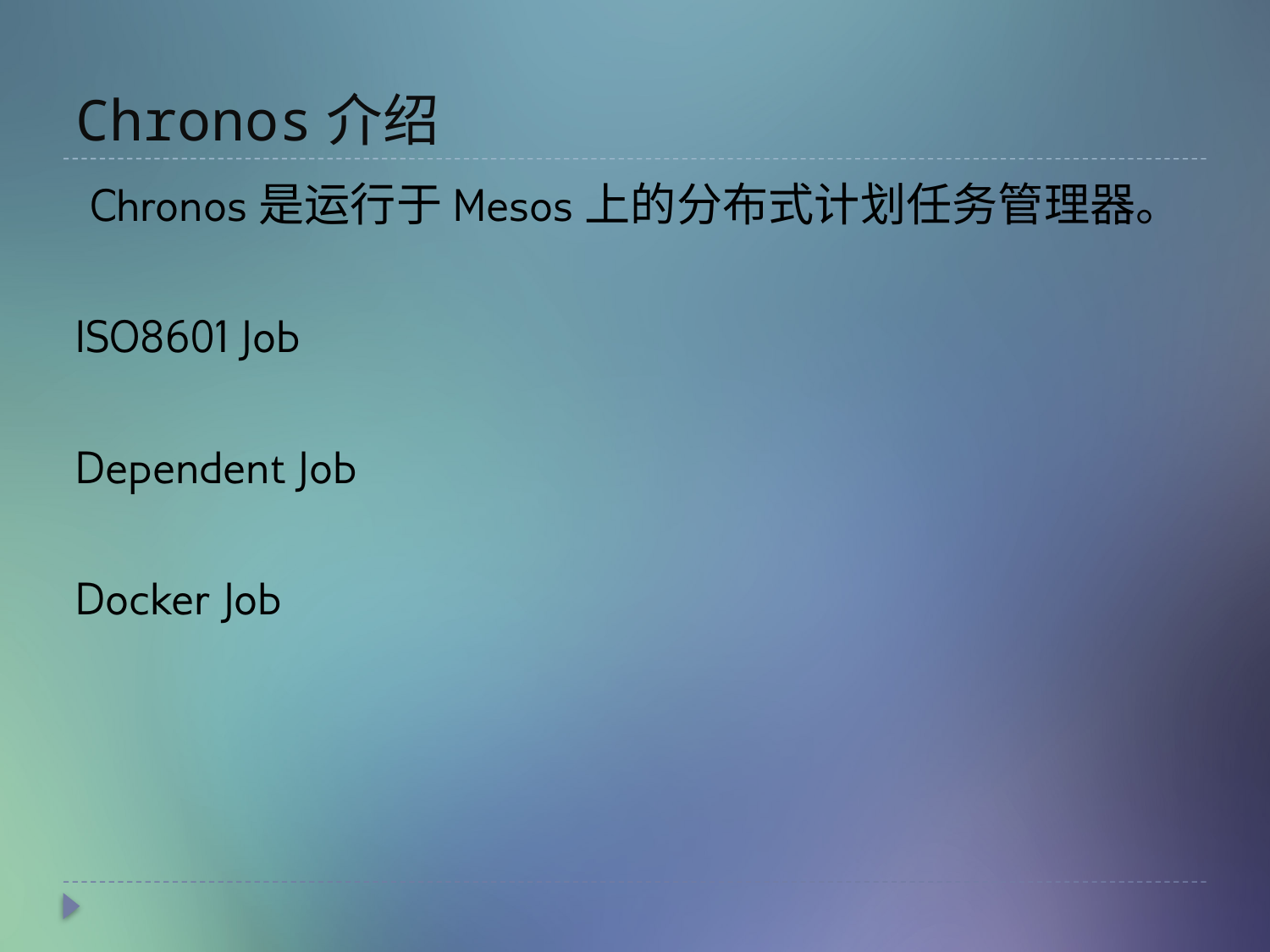

# Chronos介绍
 Chronos是运行于Mesos上的分布式计划任务管理器。

ISO8601 Job

Dependent Job

Docker Job